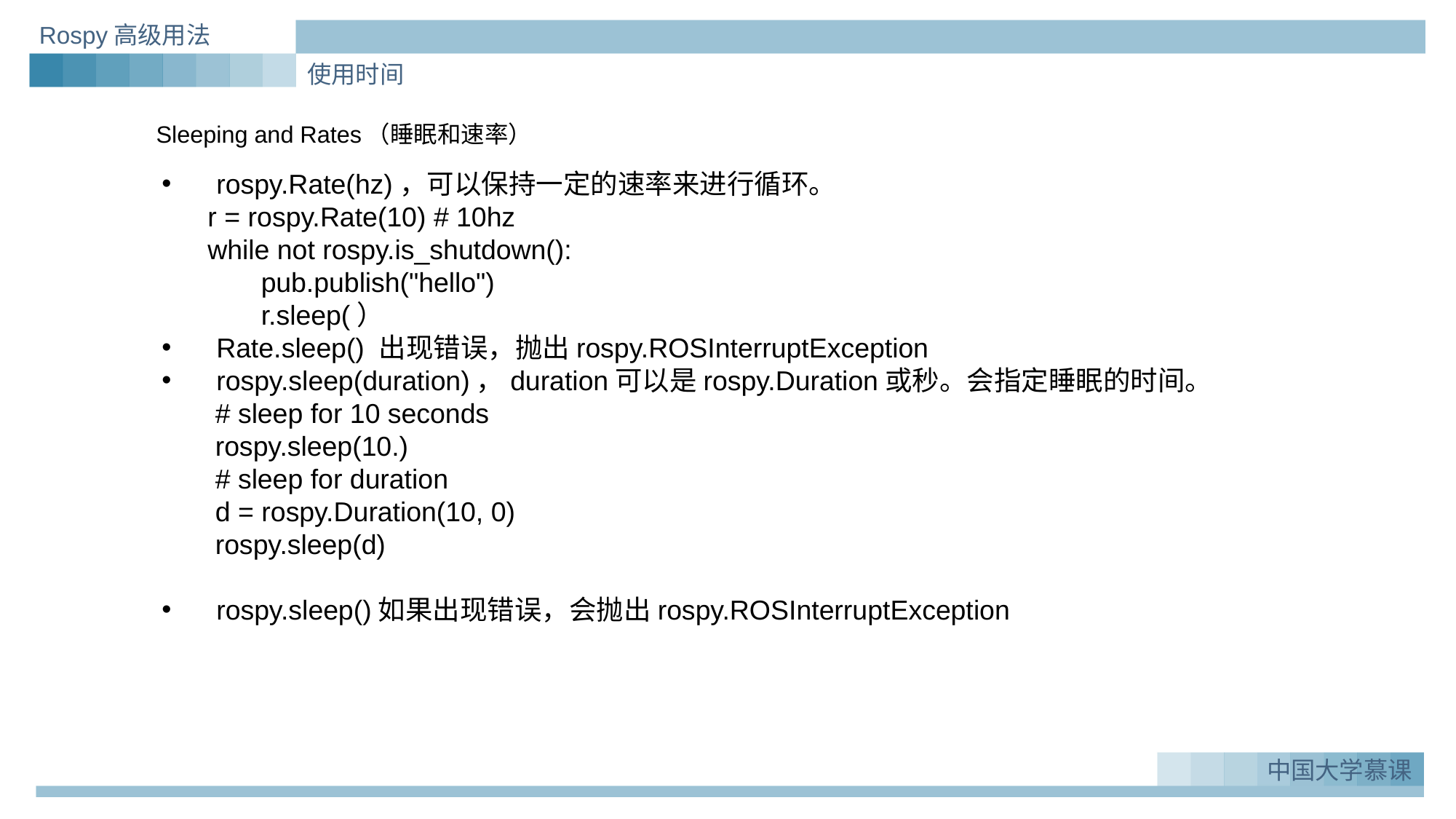

Rospy高级用法
使用时间
Sleeping and Rates（睡眠和速率）
rospy.Rate(hz)，可以保持一定的速率来进行循环。
      r = rospy.Rate(10) # 10hz
      while not rospy.is_shutdown():
             pub.publish("hello")
             r.sleep(）
Rate.sleep() 出现错误，抛出rospy.ROSInterruptException
rospy.sleep(duration)，duration可以是rospy.Duration或秒。会指定睡眠的时间。
       # sleep for 10 seconds
       rospy.sleep(10.)
       # sleep for duration
       d = rospy.Duration(10, 0)
       rospy.sleep(d)

rospy.sleep()如果出现错误，会抛出rospy.ROSInterruptException

中国大学慕课